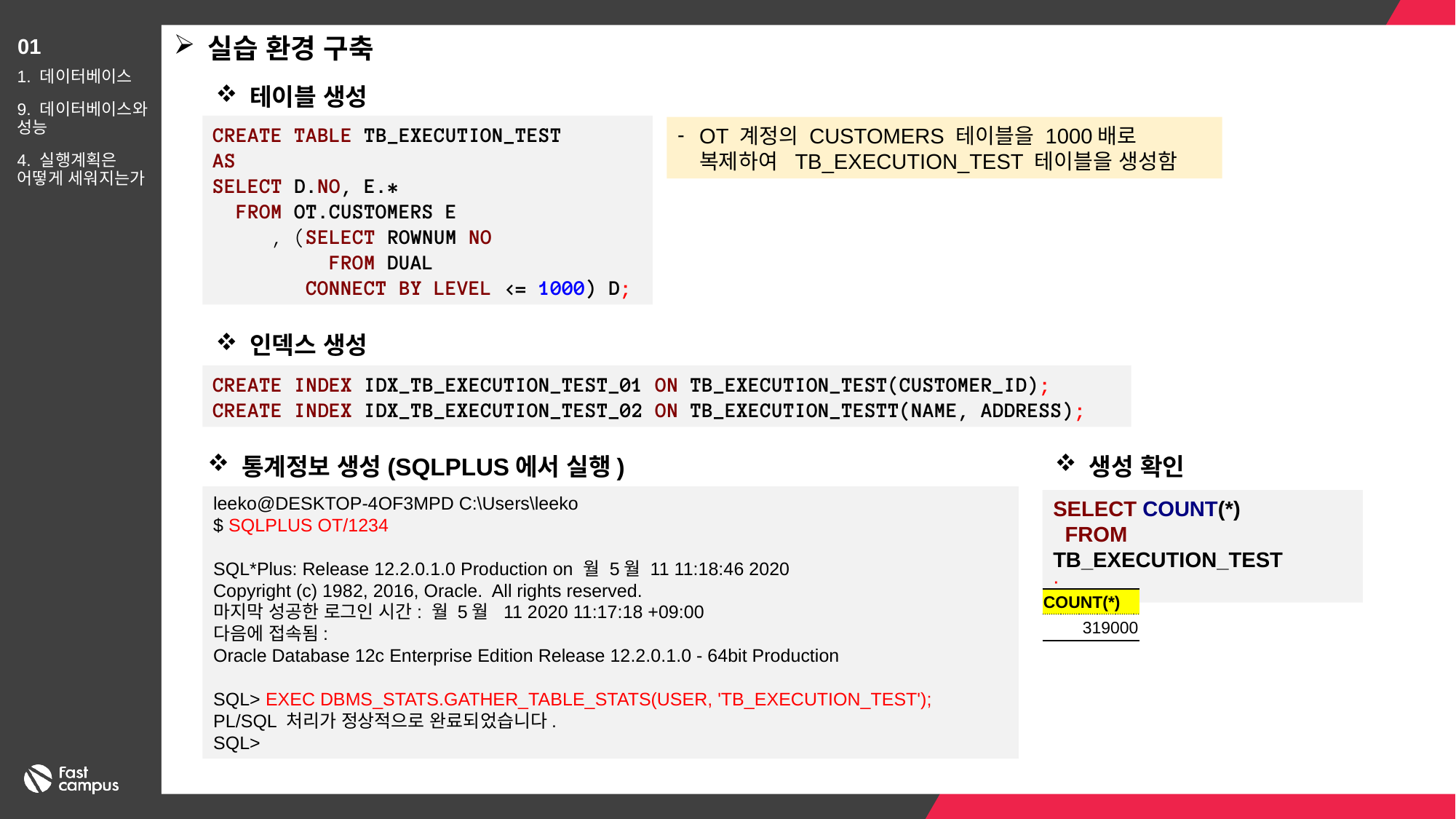

실습 환경 구축
01
1. 데이터베이스
9. 데이터베이스와 성능
4. 실행계획은 어떻게 세워지는가
테이블 생성
CREATE TABLE TB_EXECUTION_TEST
AS
SELECT D.NO, E.*
  FROM OT.CUSTOMERS E
     , (SELECT ROWNUM NO
          FROM DUAL
        CONNECT BY LEVEL <= 1000) D;
OT 계정의 CUSTOMERS 테이블을 1000배로 복제하여  TB_EXECUTION_TEST 테이블을 생성함
인덱스 생성
CREATE INDEX IDX_TB_EXECUTION_TEST_01 ON TB_EXECUTION_TEST(CUSTOMER_ID);
CREATE INDEX IDX_TB_EXECUTION_TEST_02 ON TB_EXECUTION_TESTT(NAME, ADDRESS);
통계정보 생성(SQLPLUS에서 실행)
생성 확인
leeko@DESKTOP-4OF3MPD C:\Users\leeko
$ SQLPLUS OT/1234

SQL*Plus: Release 12.2.0.1.0 Production on 월 5월 11 11:18:46 2020
Copyright (c) 1982, 2016, Oracle.  All rights reserved.
마지막 성공한 로그인 시간: 월 5월  11 2020 11:17:18 +09:00
다음에 접속됨:
Oracle Database 12c Enterprise Edition Release 12.2.0.1.0 - 64bit Production

SQL> EXEC DBMS_STATS.GATHER_TABLE_STATS(USER, 'TB_EXECUTION_TEST');
PL/SQL 처리가 정상적으로 완료되었습니다.
SQL>
SELECT COUNT(*)
  FROM TB_EXECUTION_TEST
;
| COUNT(\*) |
| --- |
| 319000 |